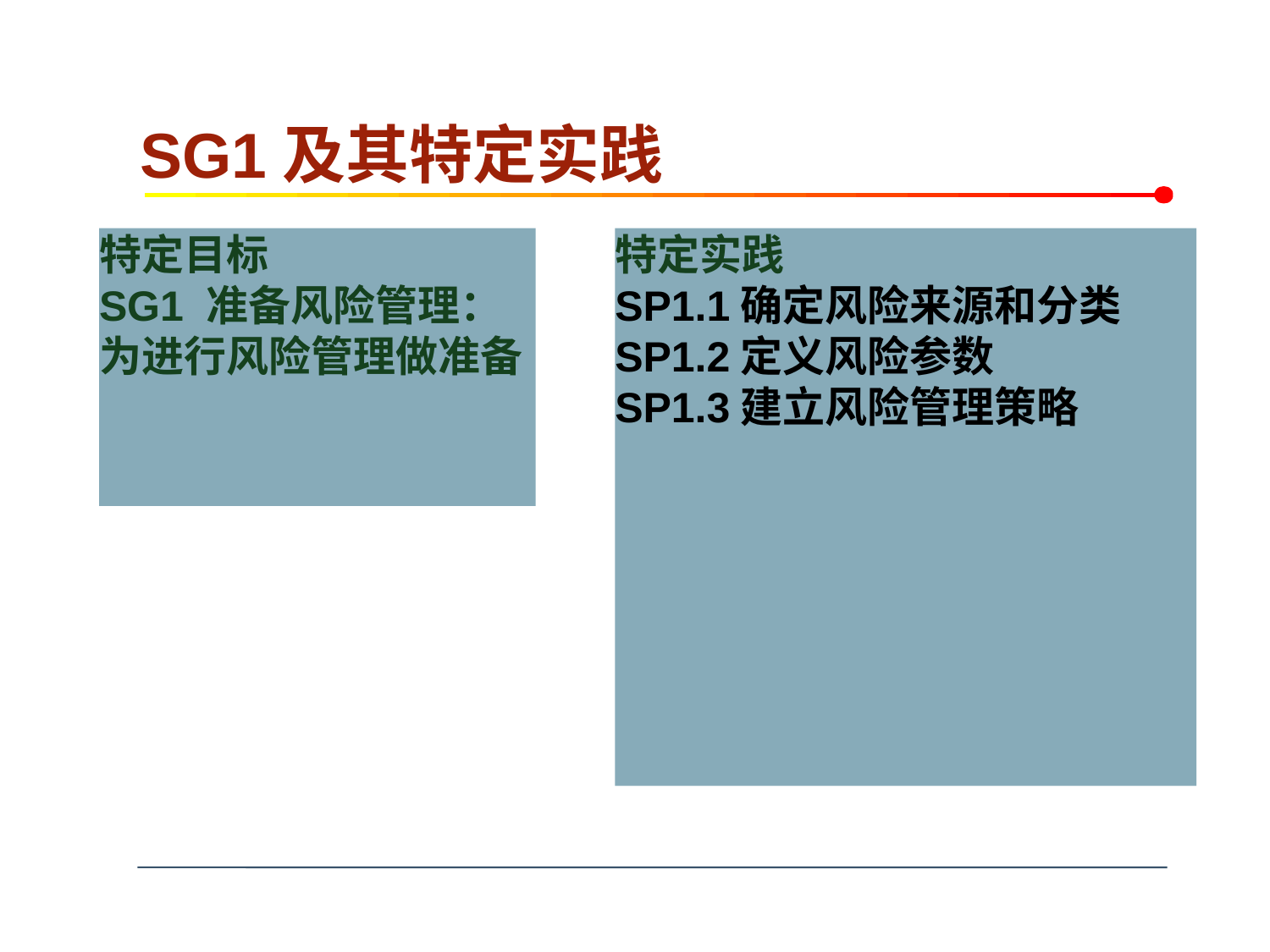

# SG1及其特定实践
特定目标
SG1 准备风险管理：为进行风险管理做准备
特定实践
SP1.1确定风险来源和分类
SP1.2定义风险参数
SP1.3建立风险管理策略